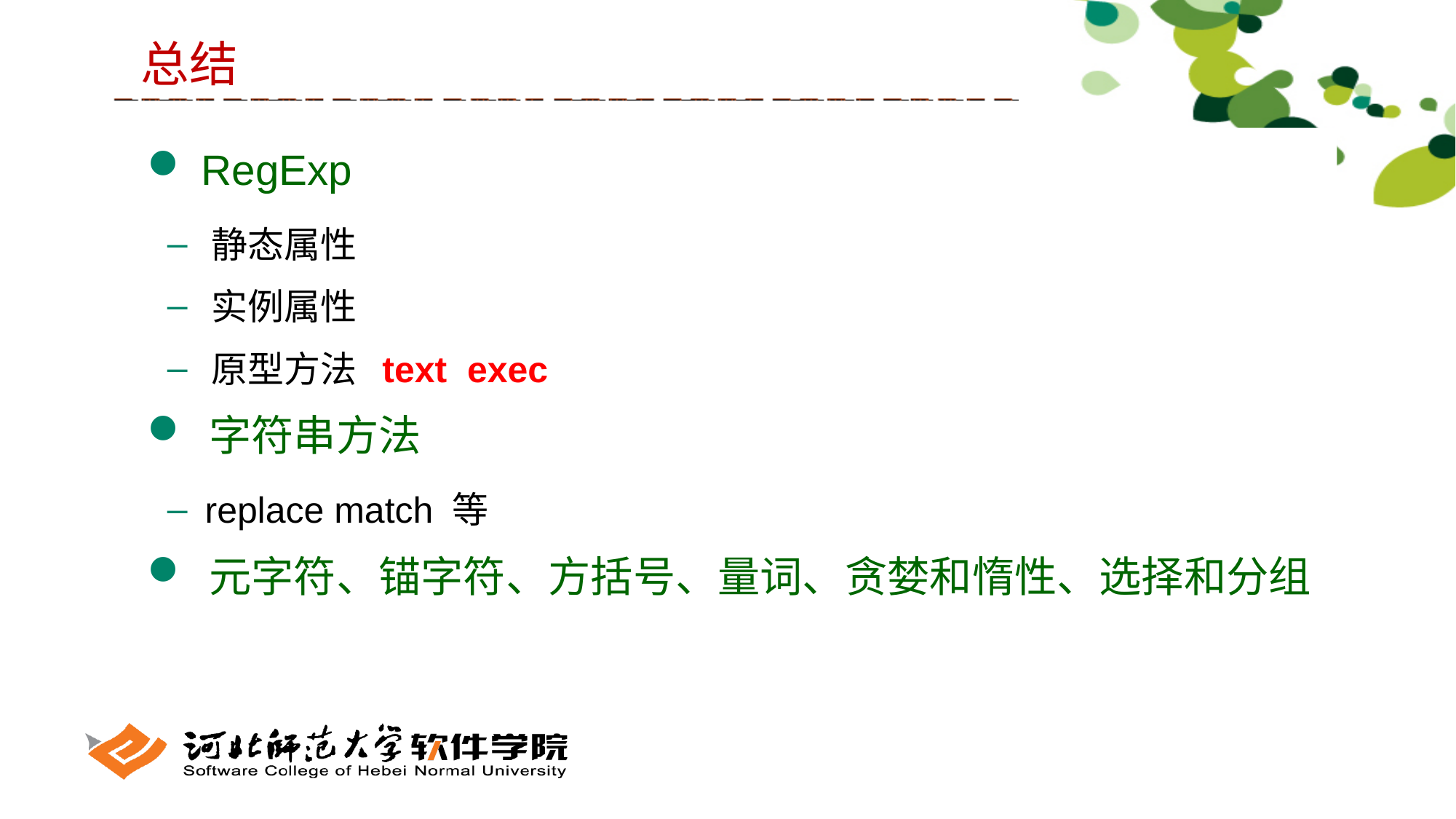

总结

 RegExp
 静态属性
 实例属性
 原型方法  text  exec
 字符串方法
 replace match 等
 元字符、锚字符、方括号、量词、贪婪和惰性、选择和分组